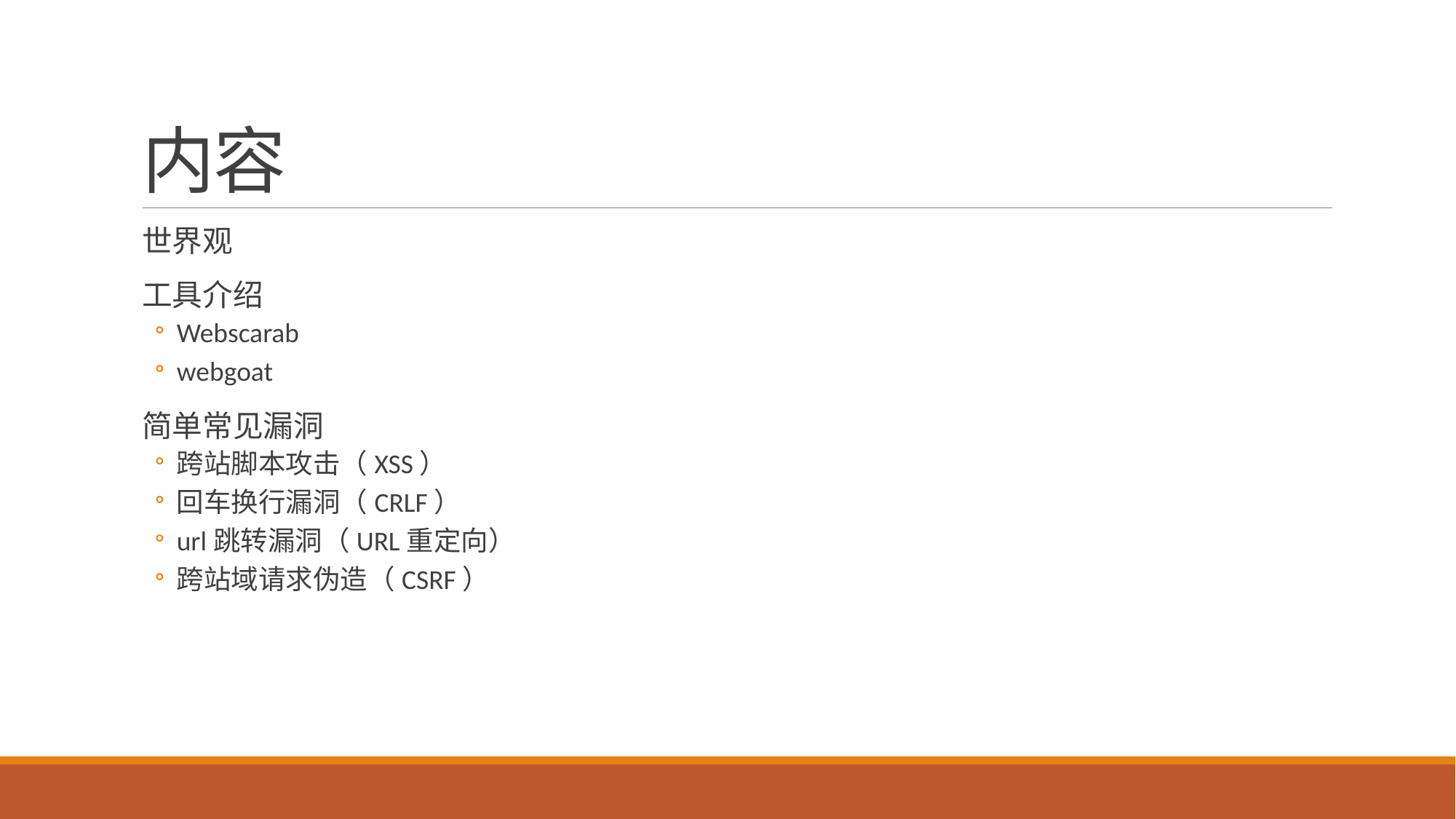

# 内容
世界观
工具介绍
Webscarab
webgoat
简单常见漏洞
跨站脚本攻击（XSS）
回车换行漏洞（CRLF）
url跳转漏洞（URL重定向）
跨站域请求伪造（CSRF）